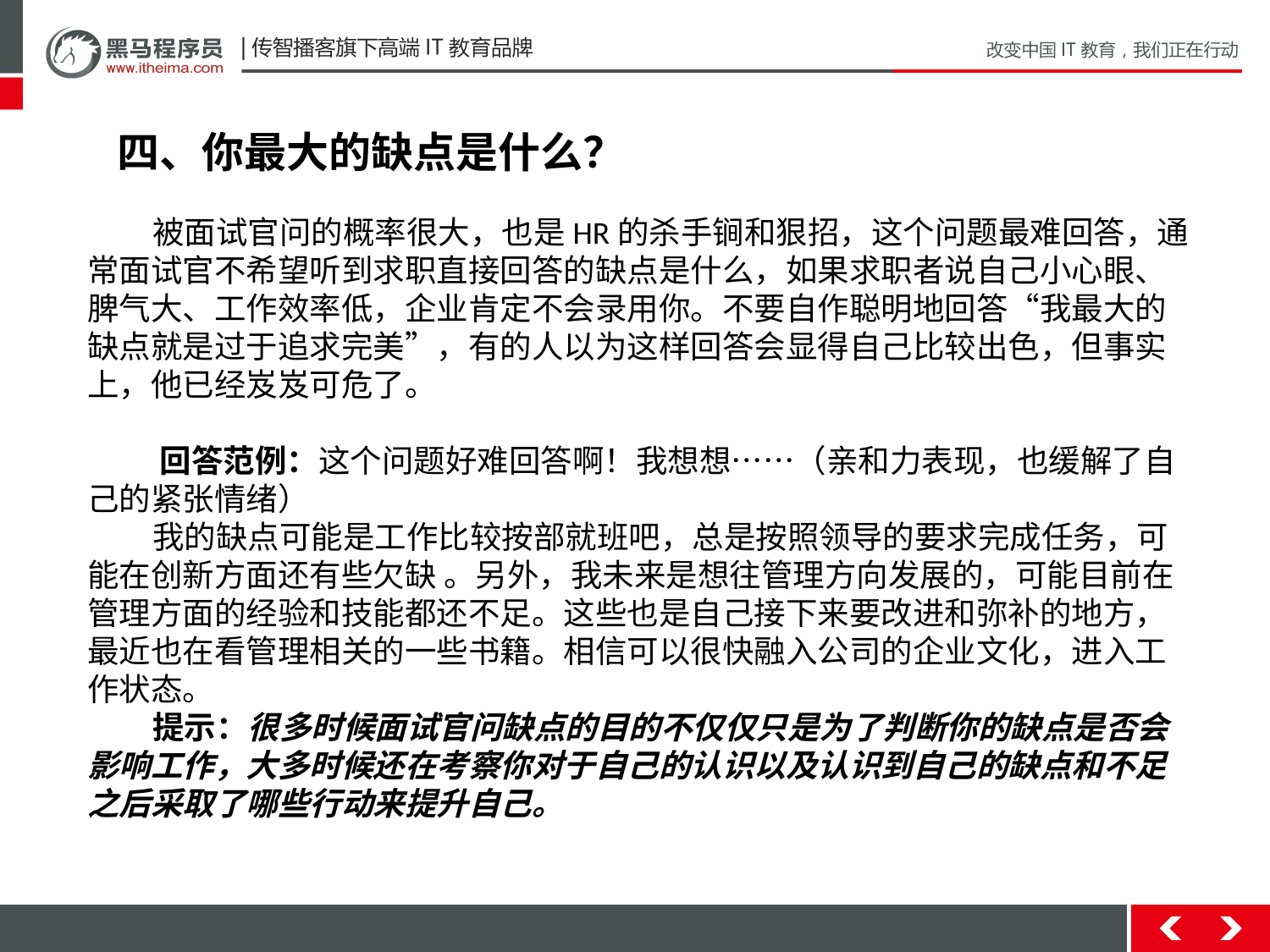

四、你最大的缺点是什么？
        被面试官问的概率很大，也是HR的杀手锏和狠招，这个问题最难回答，通常面试官不希望听到求职直接回答的缺点是什么，如果求职者说自己小心眼、脾气大、工作效率低，企业肯定不会录用你。不要自作聪明地回答“我最大的缺点就是过于追求完美”，有的人以为这样回答会显得自己比较出色，但事实上，他已经岌岌可危了。

         回答范例：这个问题好难回答啊！我想想……（亲和力表现，也缓解了自己的紧张情绪）
        我的缺点可能是工作比较按部就班吧，总是按照领导的要求完成任务，可能在创新方面还有些欠缺 。另外，我未来是想往管理方向发展的，可能目前在管理方面的经验和技能都还不足。这些也是自己接下来要改进和弥补的地方，最近也在看管理相关的一些书籍。相信可以很快融入公司的企业文化，进入工作状态。
        提示：很多时候面试官问缺点的目的不仅仅只是为了判断你的缺点是否会影响工作，大多时候还在考察你对于自己的认识以及认识到自己的缺点和不足之后采取了哪些行动来提升自己。